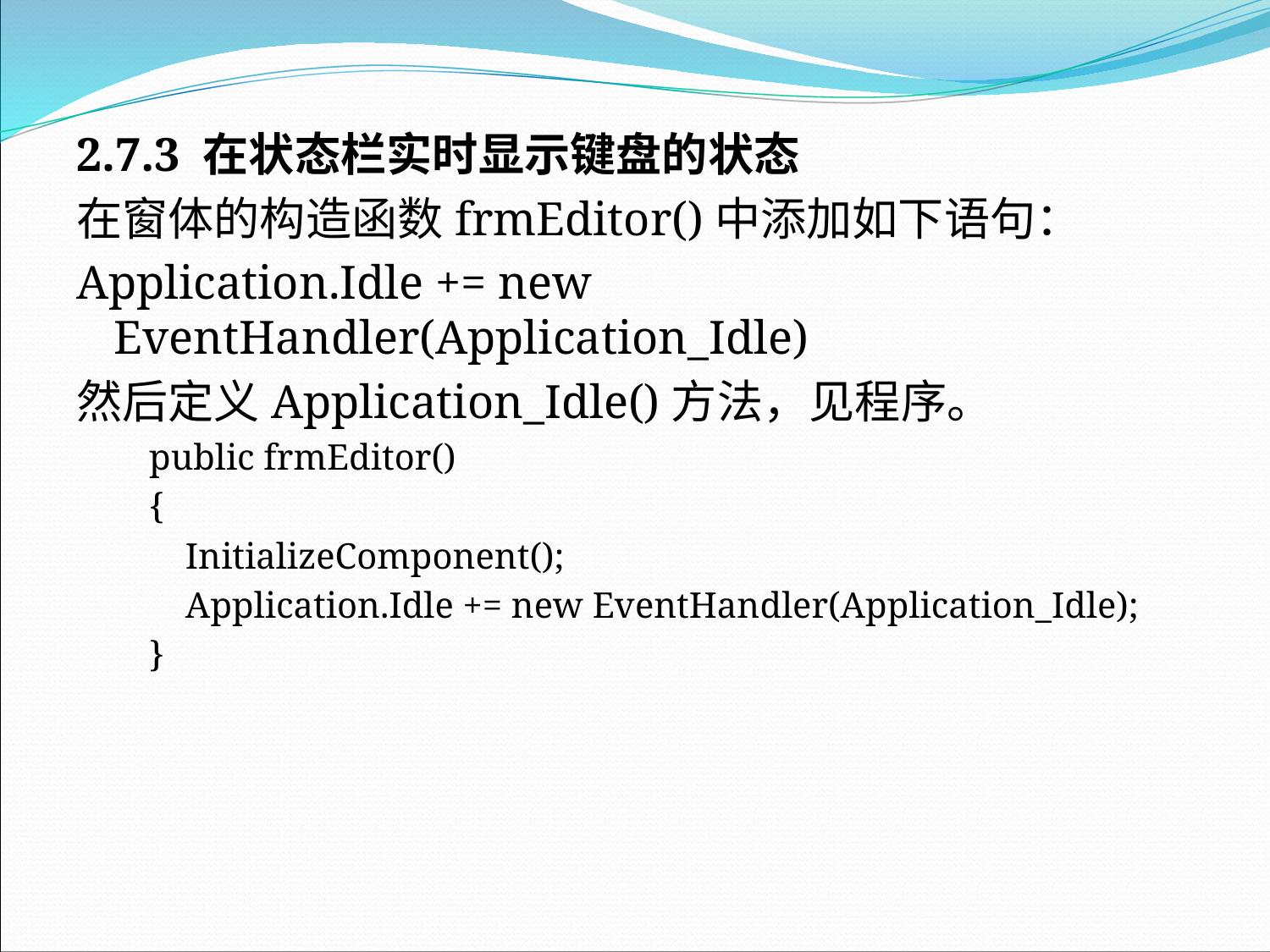

2.7.3 在状态栏实时显示键盘的状态
在窗体的构造函数frmEditor()中添加如下语句：
Application.Idle += new EventHandler(Application_Idle)
然后定义Application_Idle()方法，见程序。
        public frmEditor()
        {
            InitializeComponent();
            Application.Idle += new EventHandler(Application_Idle);
        }